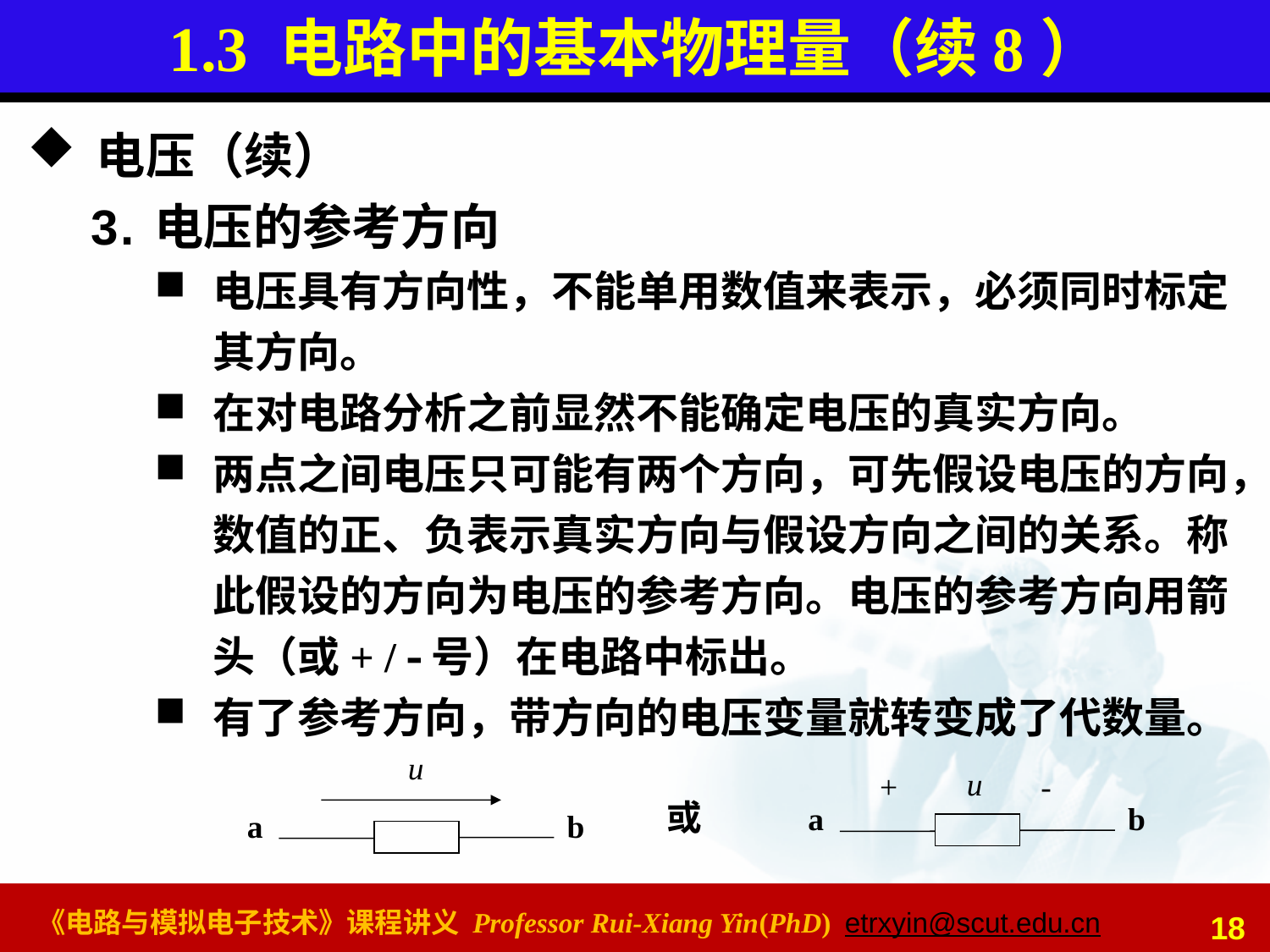

# 1.3 电路中的基本物理量（续8）
电压（续）
电压的参考方向
电压具有方向性，不能单用数值来表示，必须同时标定其方向。
在对电路分析之前显然不能确定电压的真实方向。
两点之间电压只可能有两个方向，可先假设电压的方向，数值的正、负表示真实方向与假设方向之间的关系。称此假设的方向为电压的参考方向。电压的参考方向用箭头（或+ / −号）在电路中标出。
有了参考方向，带方向的电压变量就转变成了代数量。
u
u
+
-
或
a
b

a
b

18